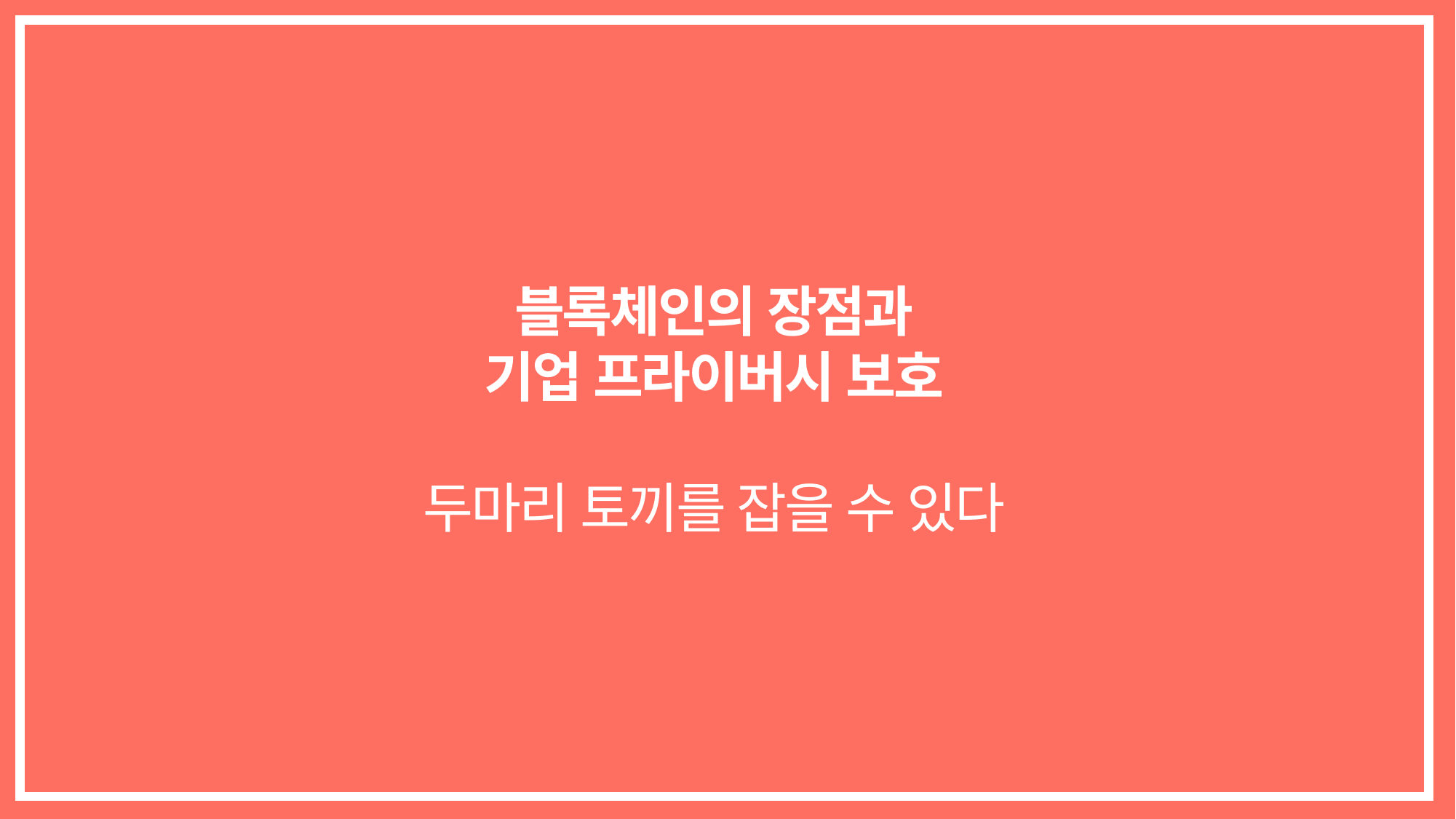

블록체인의 장점과
기업 프라이버시 보호

두마리 토끼를 잡을 수 있다